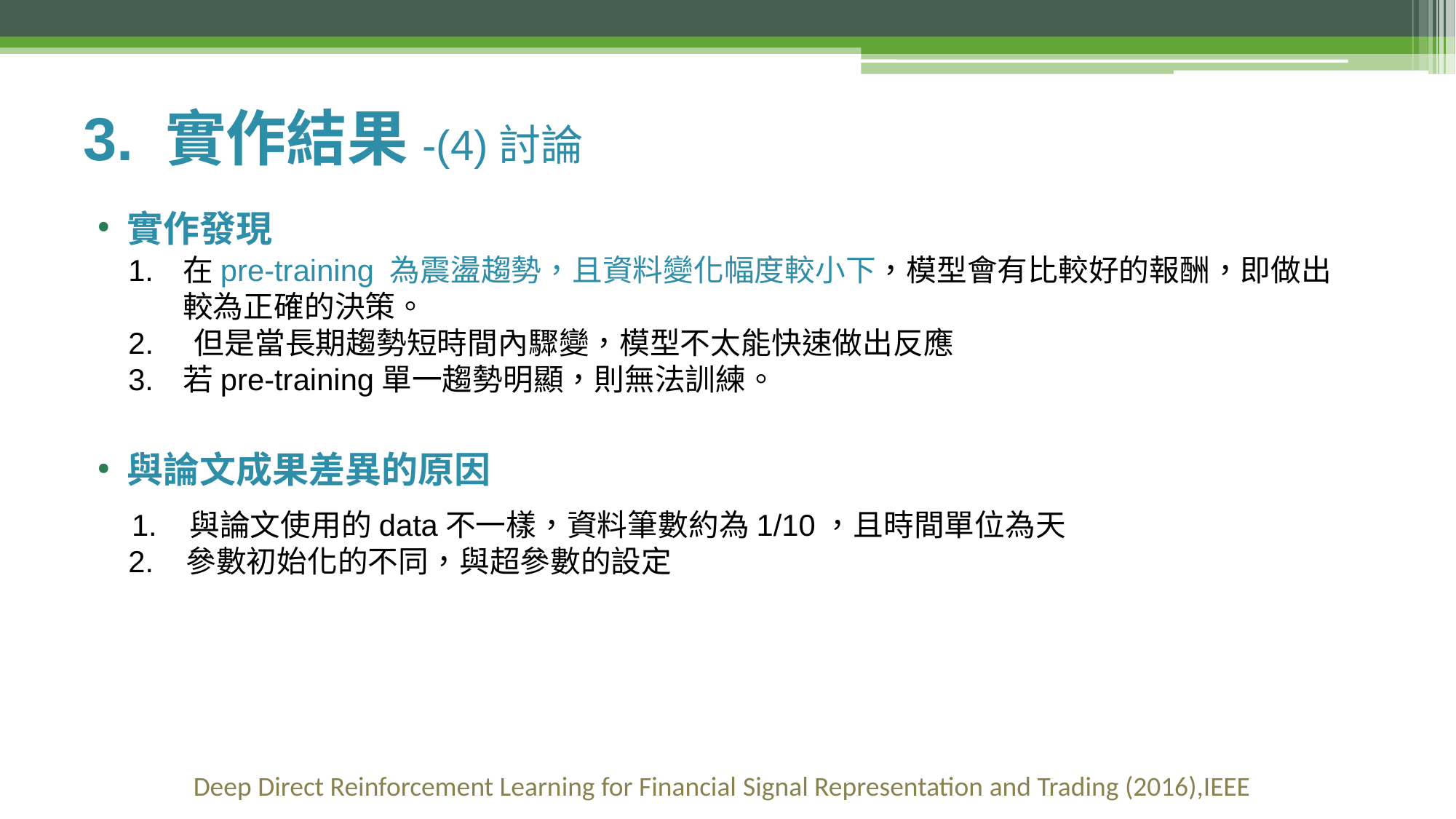

3. 實作結果-(4)討論
實作發現

與論文成果差異的原因

在pre-training 為震盪趨勢，且資料變化幅度較小下，模型會有比較好的報酬，即做出較為正確的決策。
2.    但是當長期趨勢短時間內驟變，模型不太能快速做出反應
若pre-training單一趨勢明顯，則無法訓練。

  1.   與論文使用的data不一樣，資料筆數約為1/10，且時間單位為天
2.   參數初始化的不同，與超參數的設定

Deep Direct Reinforcement Learning for Financial Signal Representation and Trading (2016),IEEE